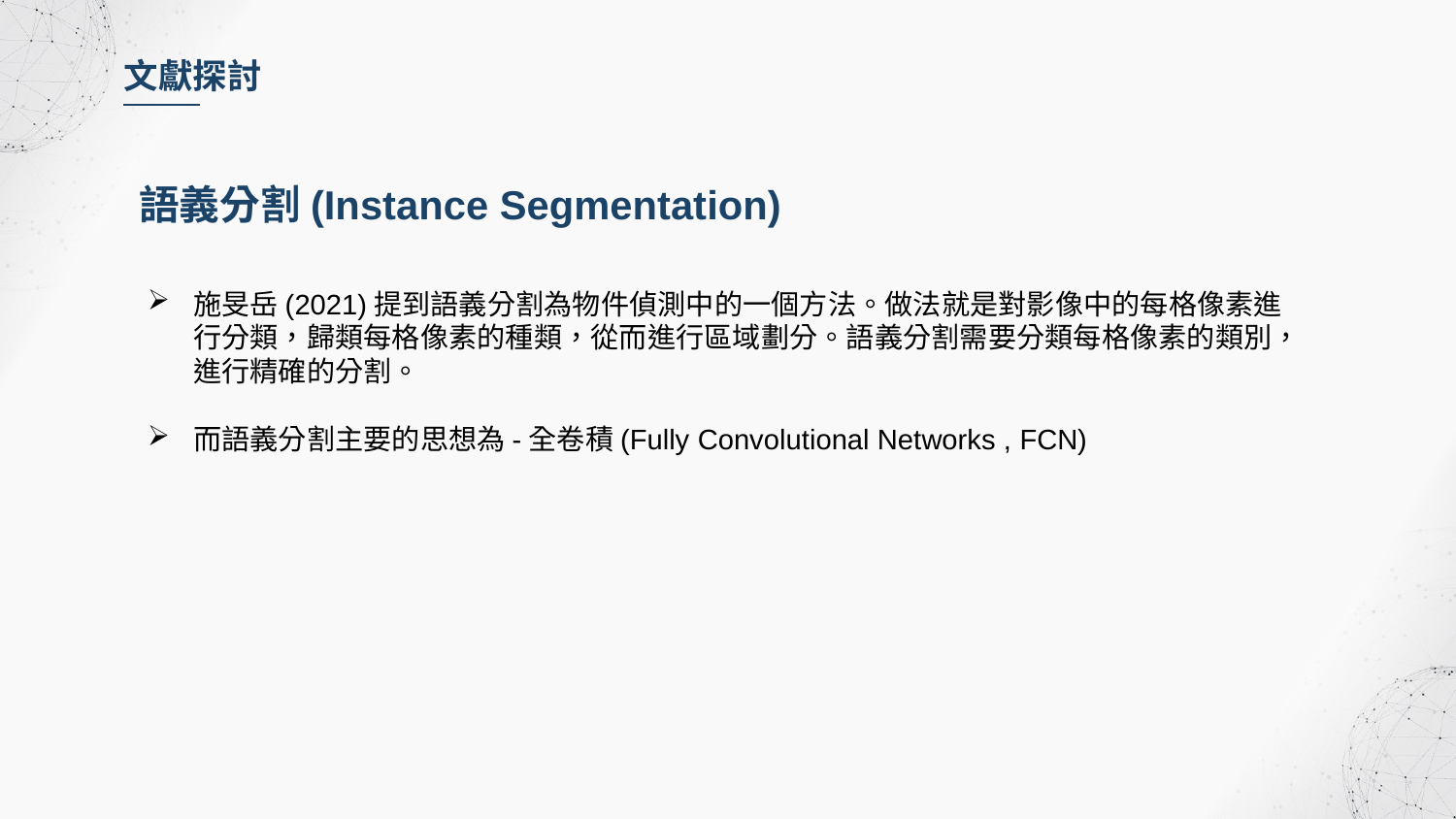

文獻探討
語義分割(Instance Segmentation)
施旻岳(2021)提到語義分割為物件偵測中的一個方法。做法就是對影像中的每格像素進行分類，歸類每格像素的種類，從而進行區域劃分。語義分割需要分類每格像素的類別，進行精確的分割。

而語義分割主要的思想為-全卷積(Fully Convolutional Networks , FCN)